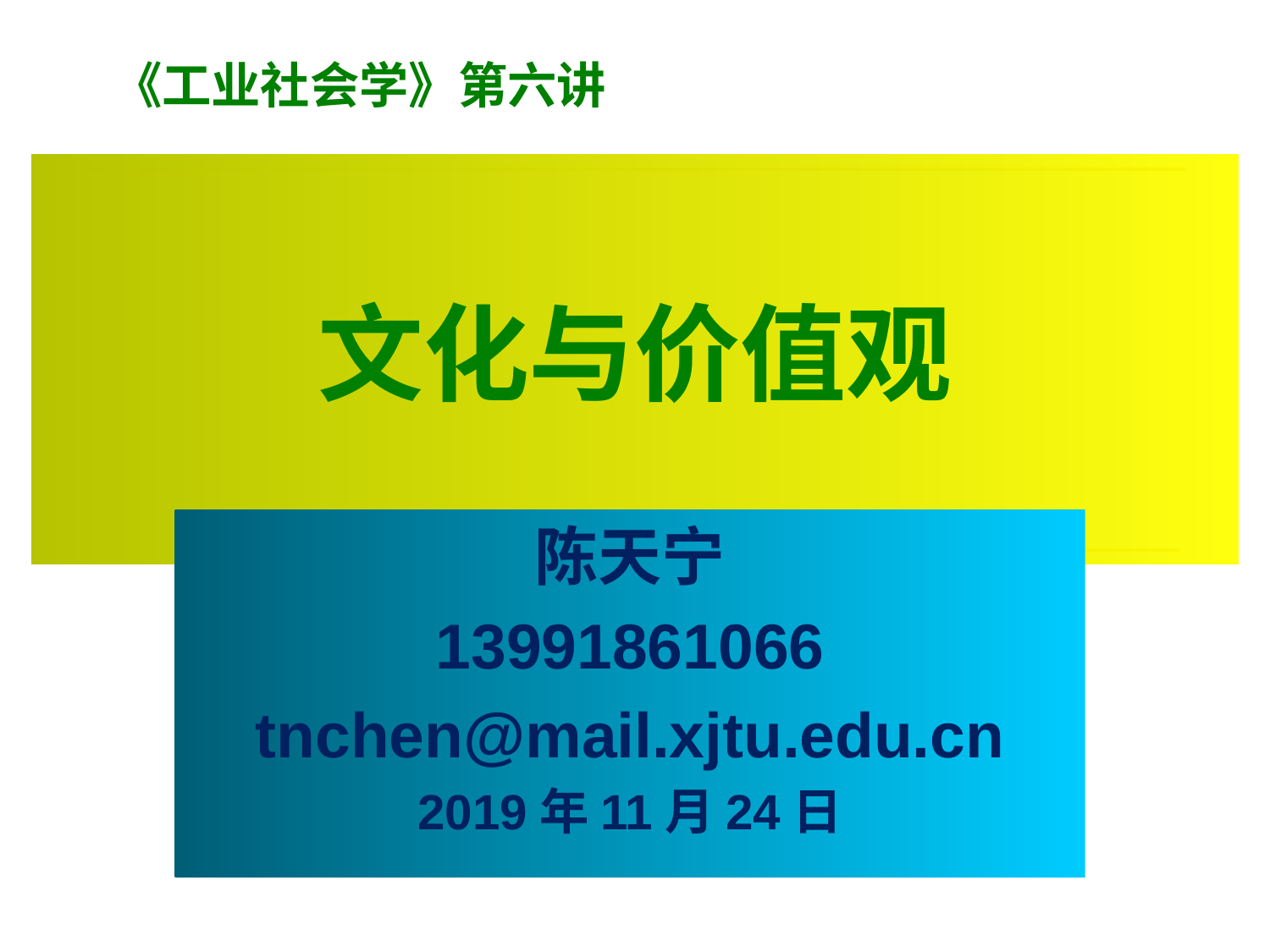

《工业社会学》第六讲
# 文化与价值观
陈天宁
13991861066
tnchen@mail.xjtu.edu.cn
2019年11月24日
1